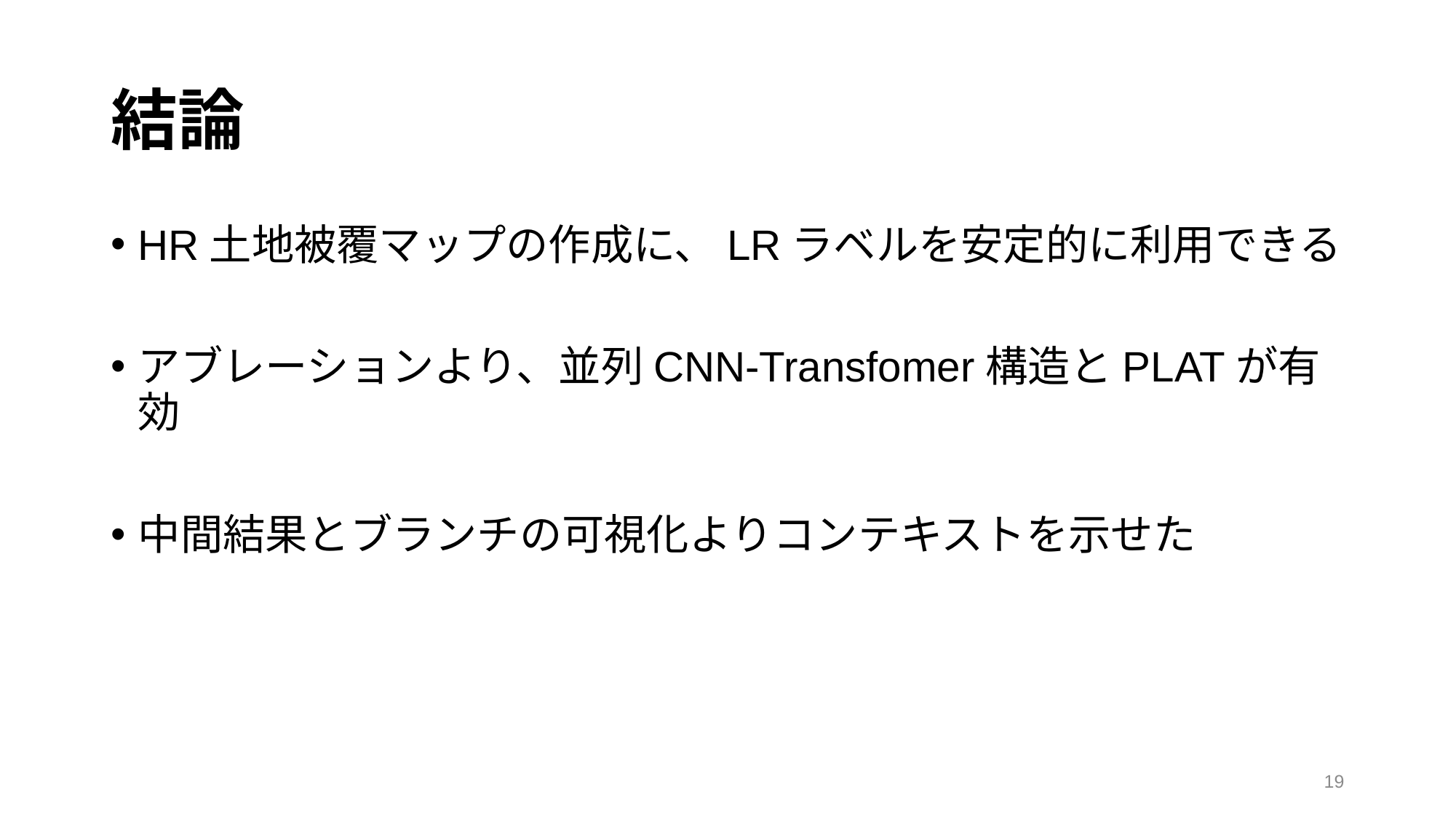

# 結論
HR土地被覆マップの作成に、LRラベルを安定的に利用できる

アブレーションより、並列CNN-Transfomer構造とPLATが有効

中間結果とブランチの可視化よりコンテキストを示せた
19